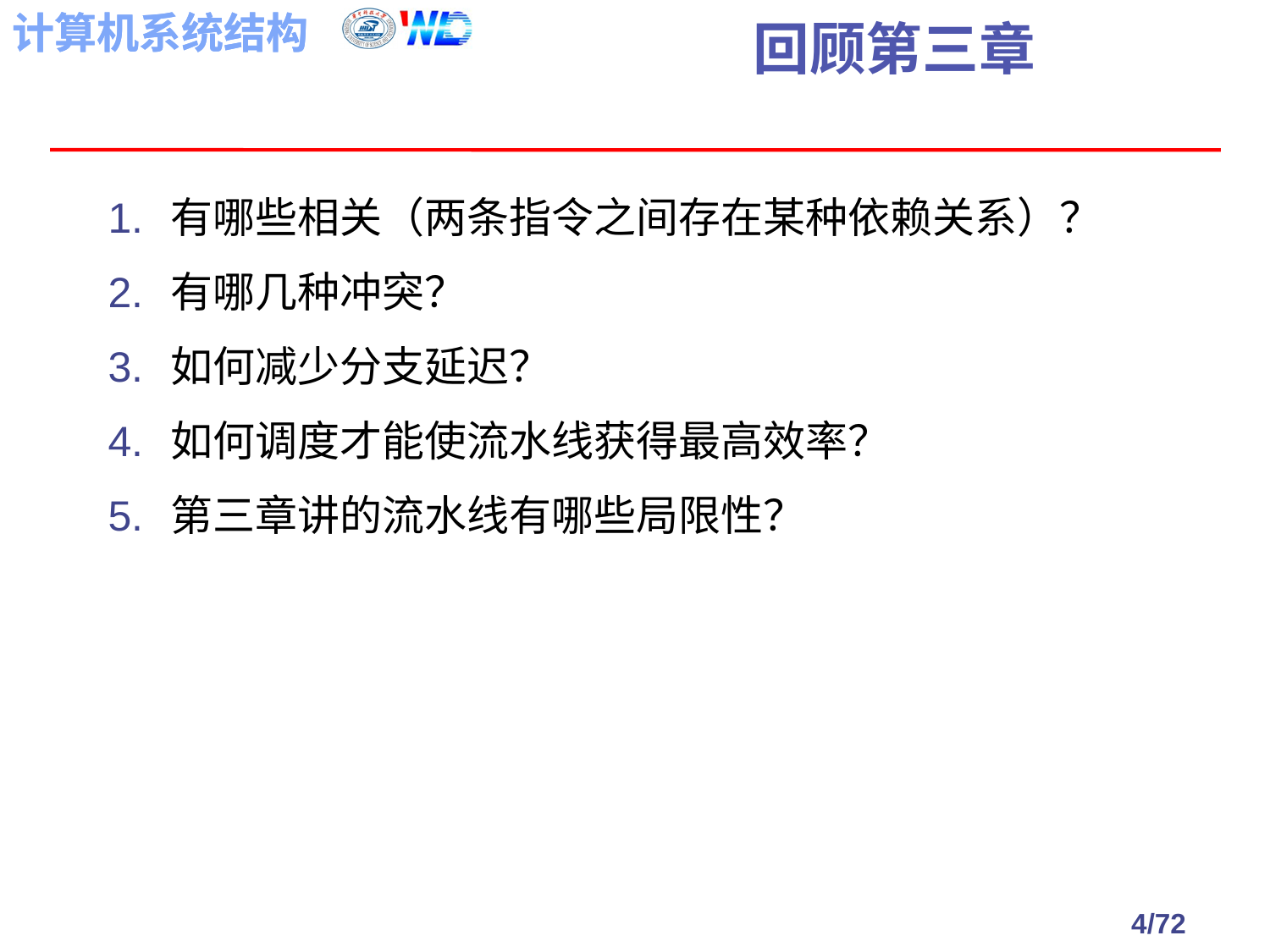

# 回顾第三章
有哪些相关（两条指令之间存在某种依赖关系）？
有哪几种冲突？
如何减少分支延迟？
如何调度才能使流水线获得最高效率？
第三章讲的流水线有哪些局限性？